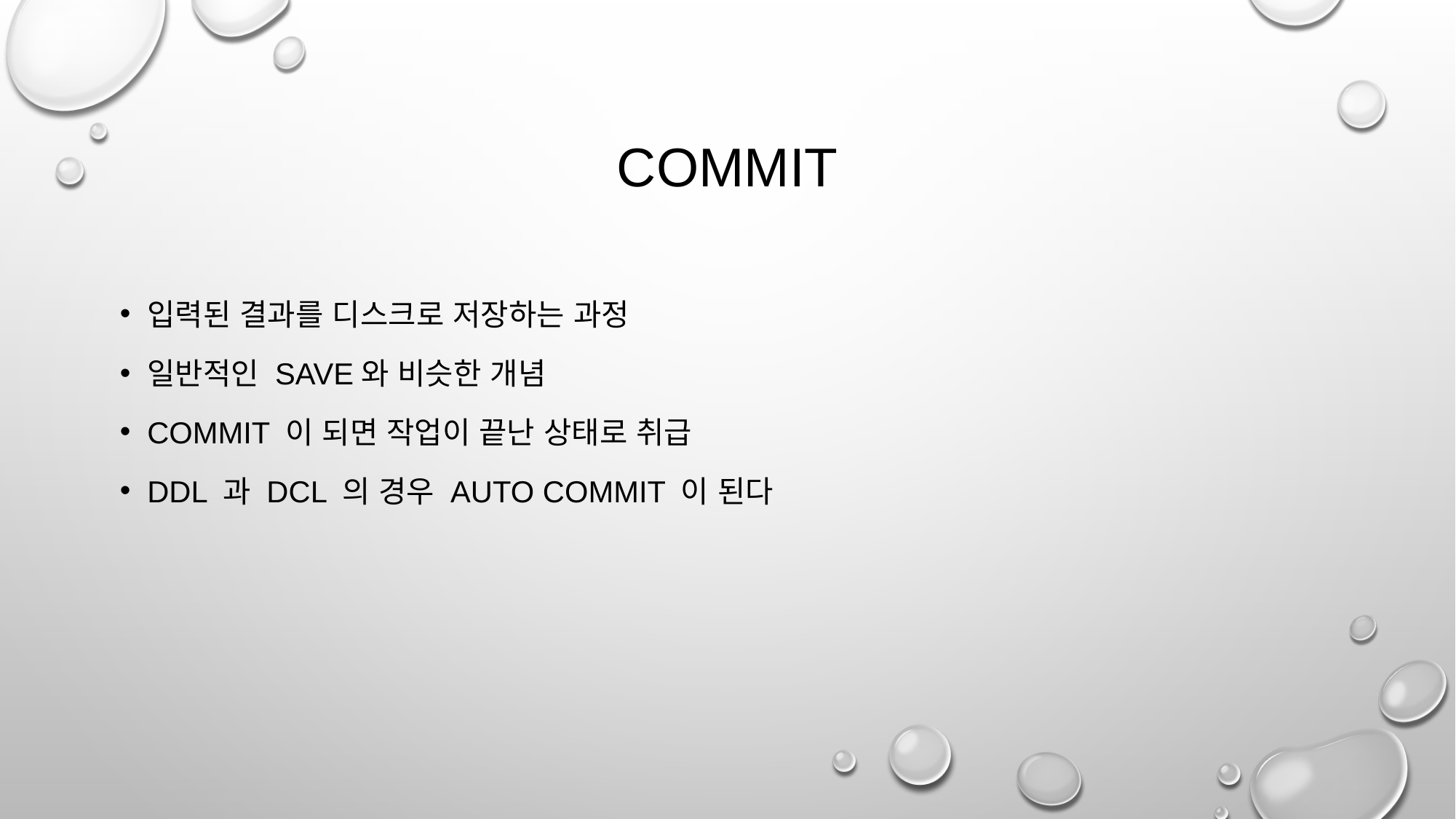

# commit
입력된 결과를 디스크로 저장하는 과정
일반적인 SAVE와 비슷한 개념
COMMIT 이 되면 작업이 끝난 상태로 취급
DDL 과 DCL 의 경우 Auto CoMMIT 이 된다